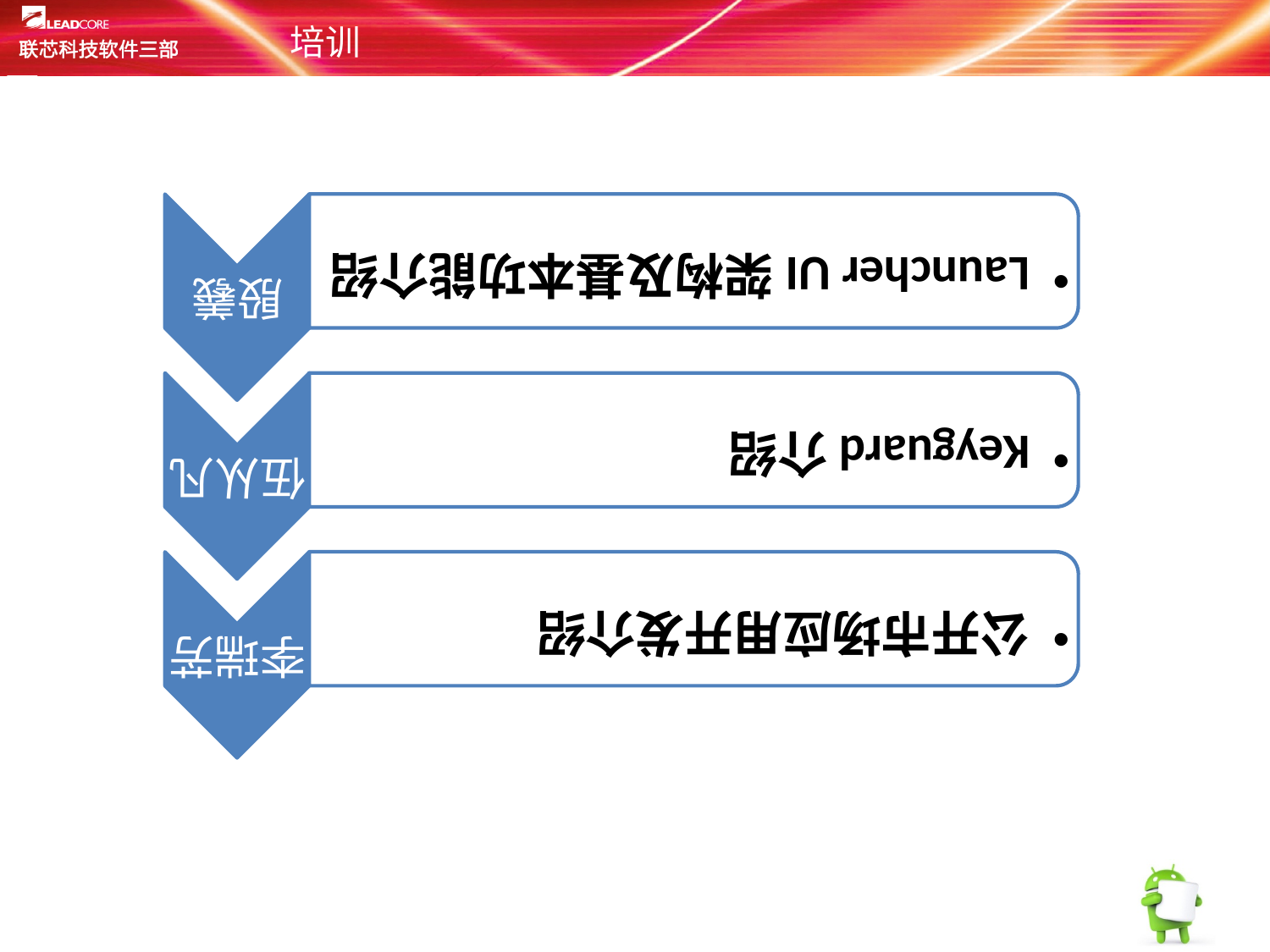

# 培训
殷羲
Launcher UI架构及基本功能介绍
伍从凡
Keyguard介绍
李瑞芳
公开市场应用开发介绍